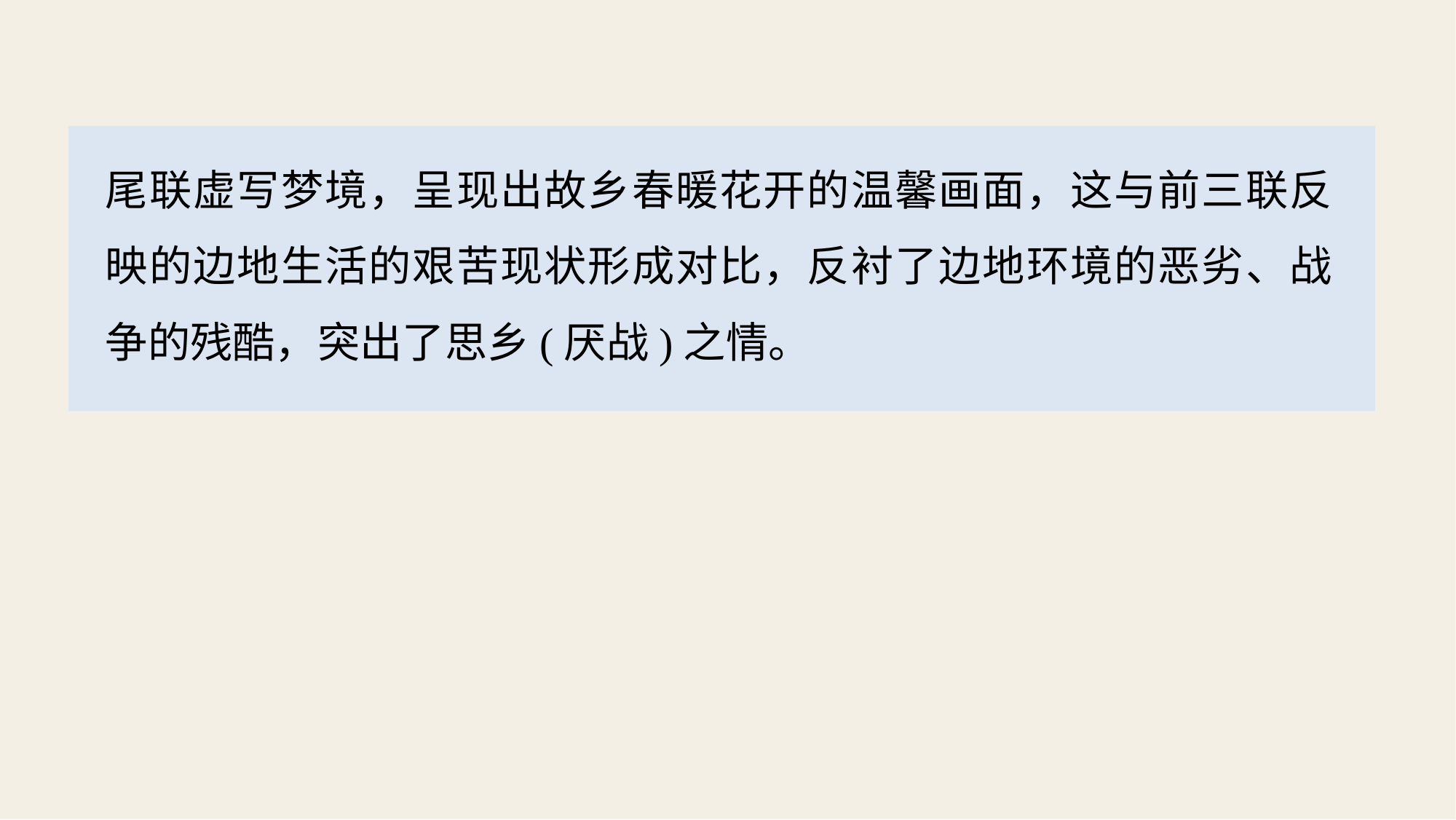

尾联虚写梦境，呈现出故乡春暖花开的温馨画面，这与前三联反映的边地生活的艰苦现状形成对比，反衬了边地环境的恶劣、战争的残酷，突出了思乡(厌战)之情。